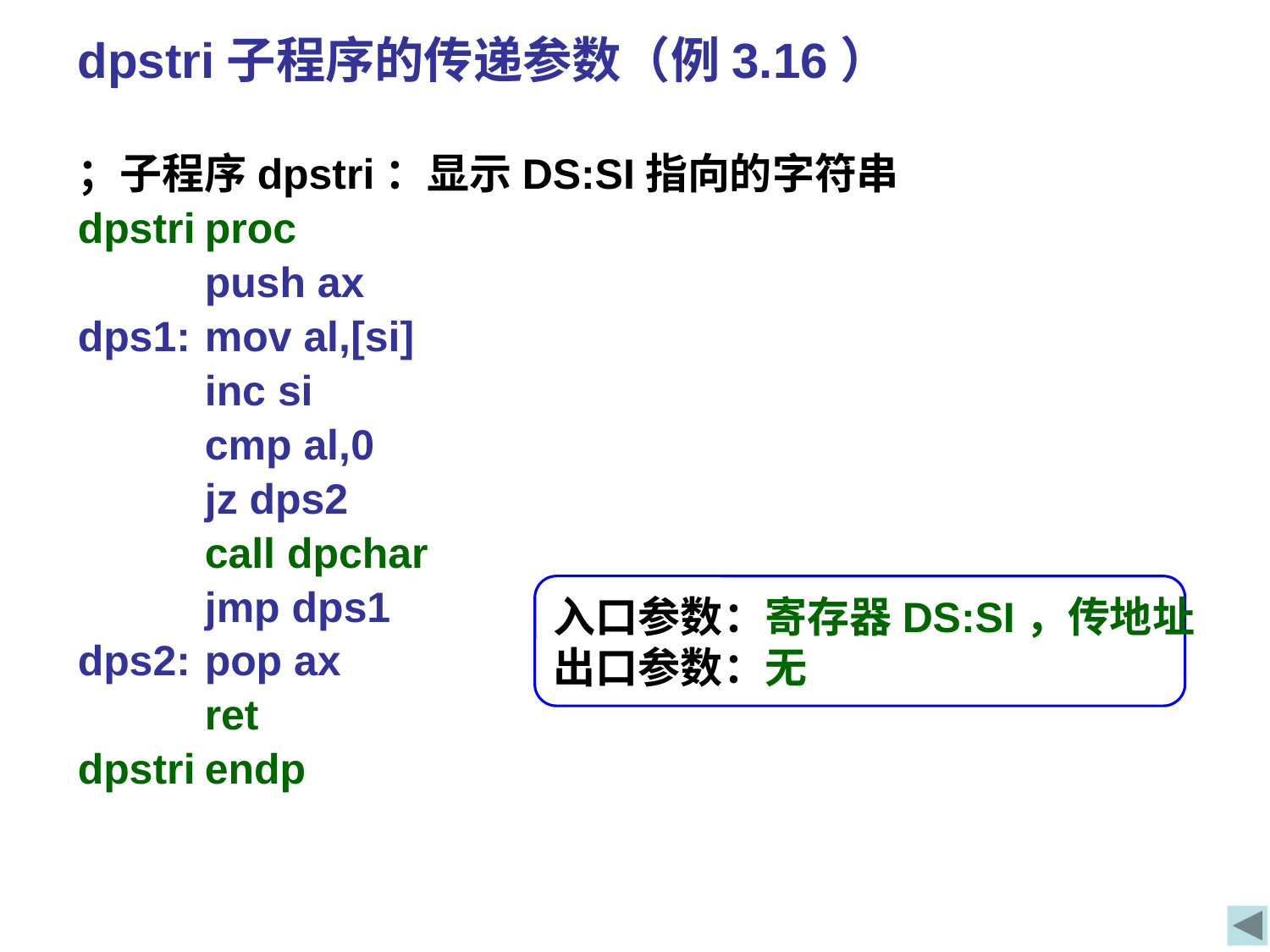

# dpstri子程序的传递参数（例3.16）
；子程序dpstri：显示DS:SI指向的字符串
dpstri	proc
	push ax
dps1:	mov al,[si]
	inc si
	cmp al,0
	jz dps2
	call dpchar
	jmp dps1
dps2:	pop ax
	ret
dpstri	endp
入口参数：寄存器DS:SI，传地址
出口参数：无